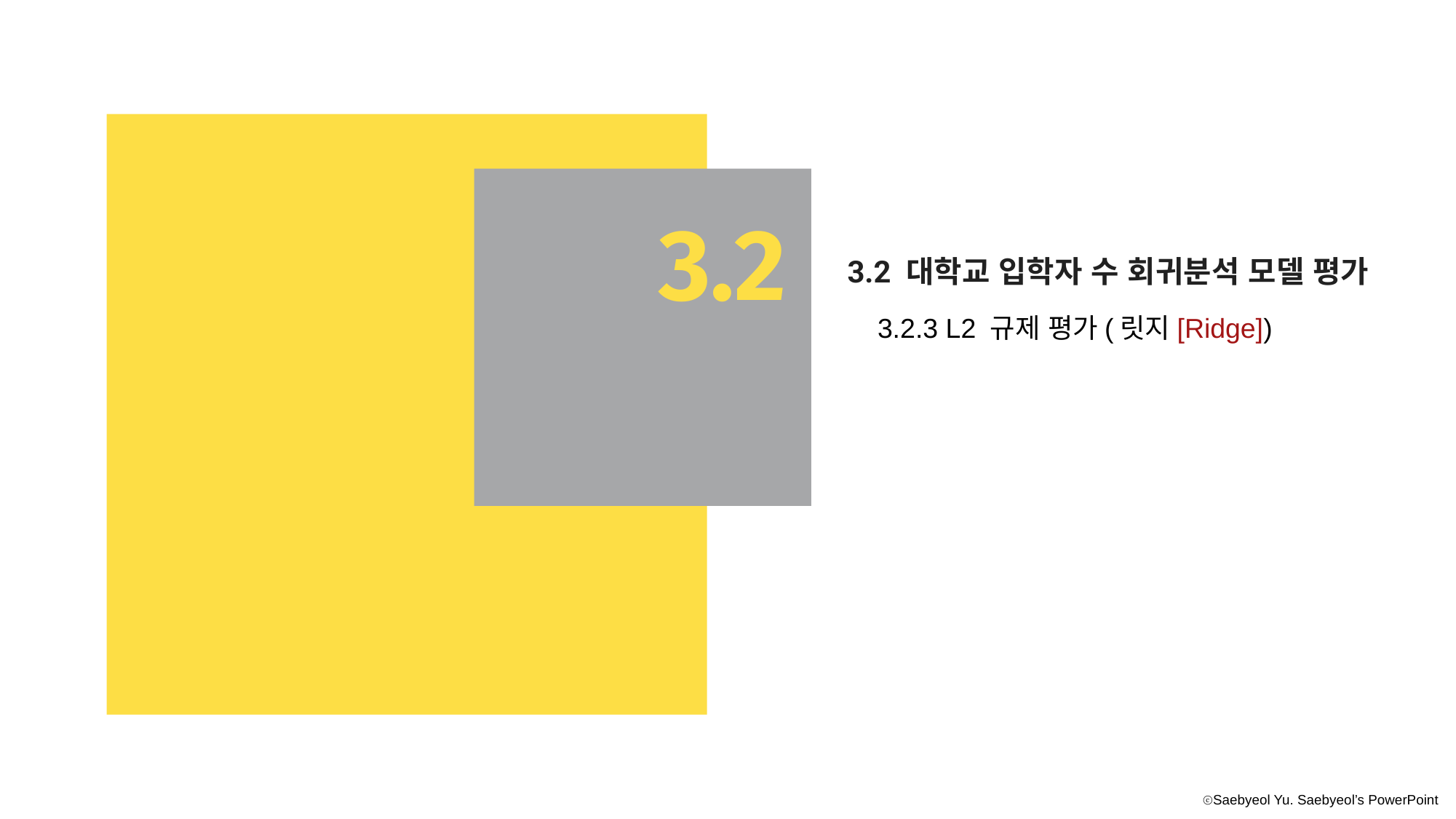

3.2
3.2 대학교 입학자 수 회귀분석 모델 평가
3.2.3 L2 규제 평가(릿지[Ridge])